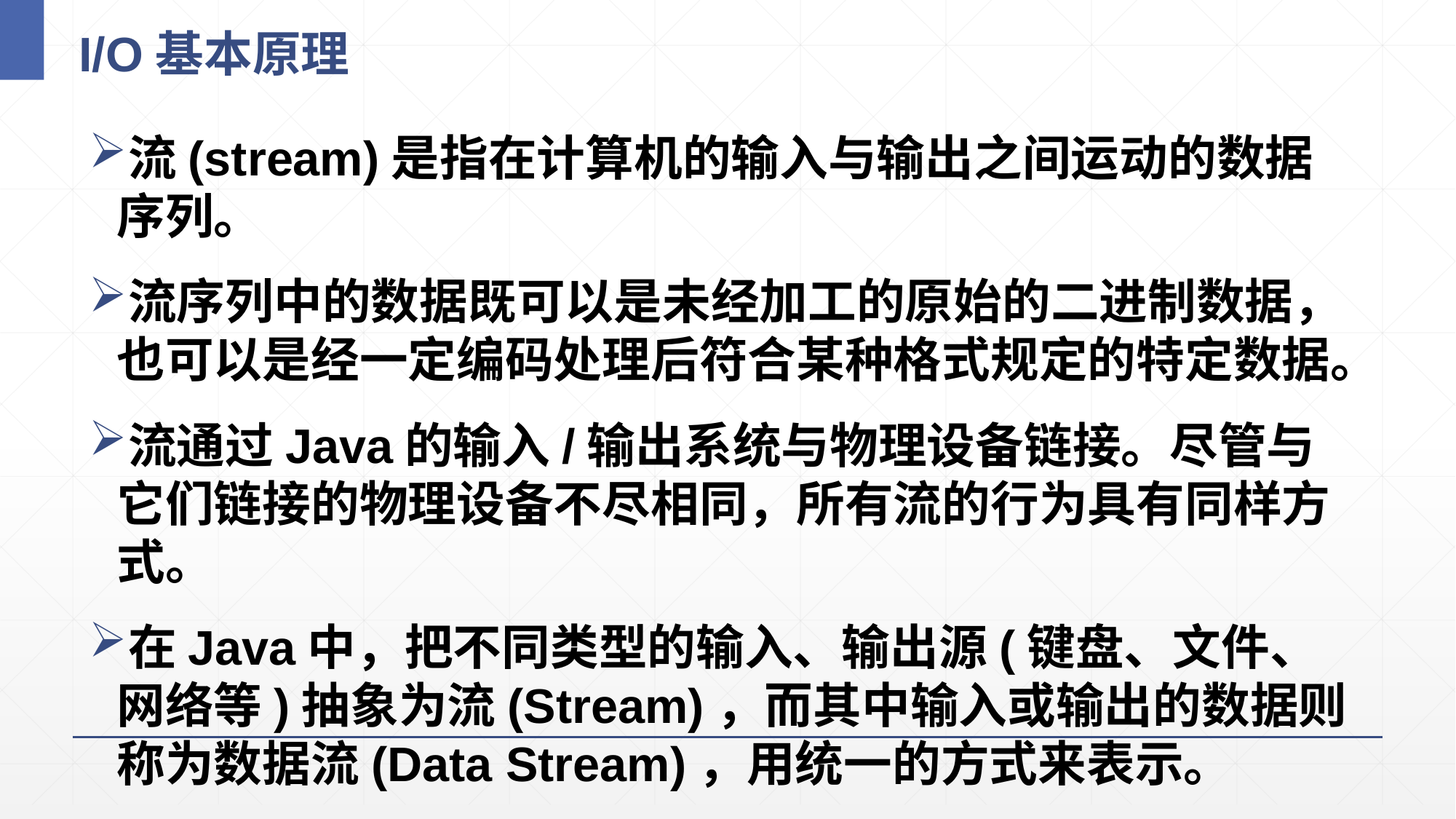

# I/O基本原理
流(stream)是指在计算机的输入与输出之间运动的数据序列。
流序列中的数据既可以是未经加工的原始的二进制数据，也可以是经一定编码处理后符合某种格式规定的特定数据。
流通过Java的输入/输出系统与物理设备链接。尽管与它们链接的物理设备不尽相同，所有流的行为具有同样方式。
在Java中，把不同类型的输入、输出源(键盘、文件、网络等)抽象为流(Stream)，而其中输入或输出的数据则称为数据流(Data Stream)，用统一的方式来表示。